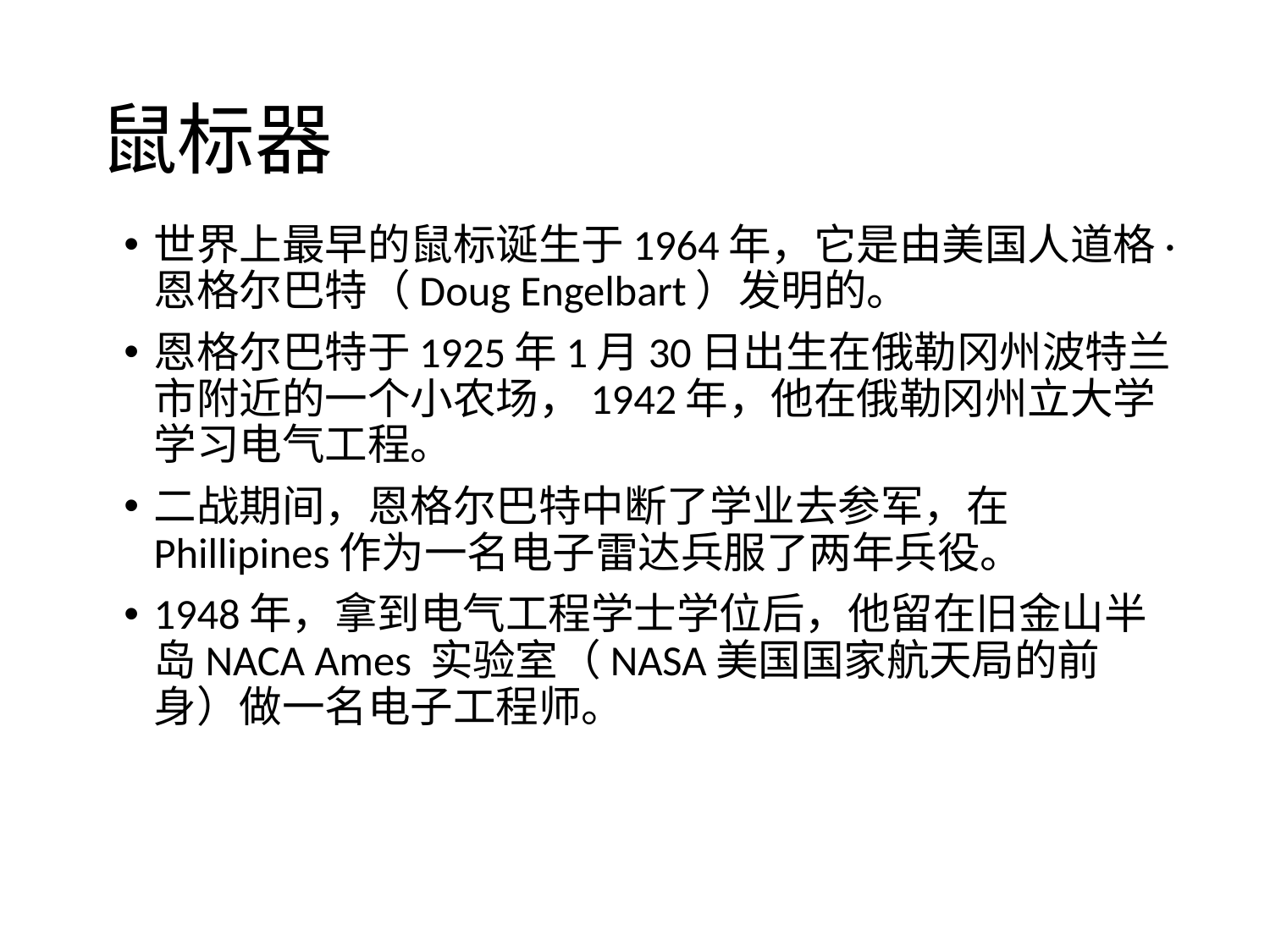

# 鼠标器
世界上最早的鼠标诞生于1964年，它是由美国人道格·恩格尔巴特（Doug Engelbart）发明的。
恩格尔巴特于1925年1月30日出生在俄勒冈州波特兰市附近的一个小农场，1942年，他在俄勒冈州立大学学习电气工程。
二战期间，恩格尔巴特中断了学业去参军，在Phillipines作为一名电子雷达兵服了两年兵役。
1948年，拿到电气工程学士学位后，他留在旧金山半岛NACA Ames 实验室（NASA美国国家航天局的前身）做一名电子工程师。